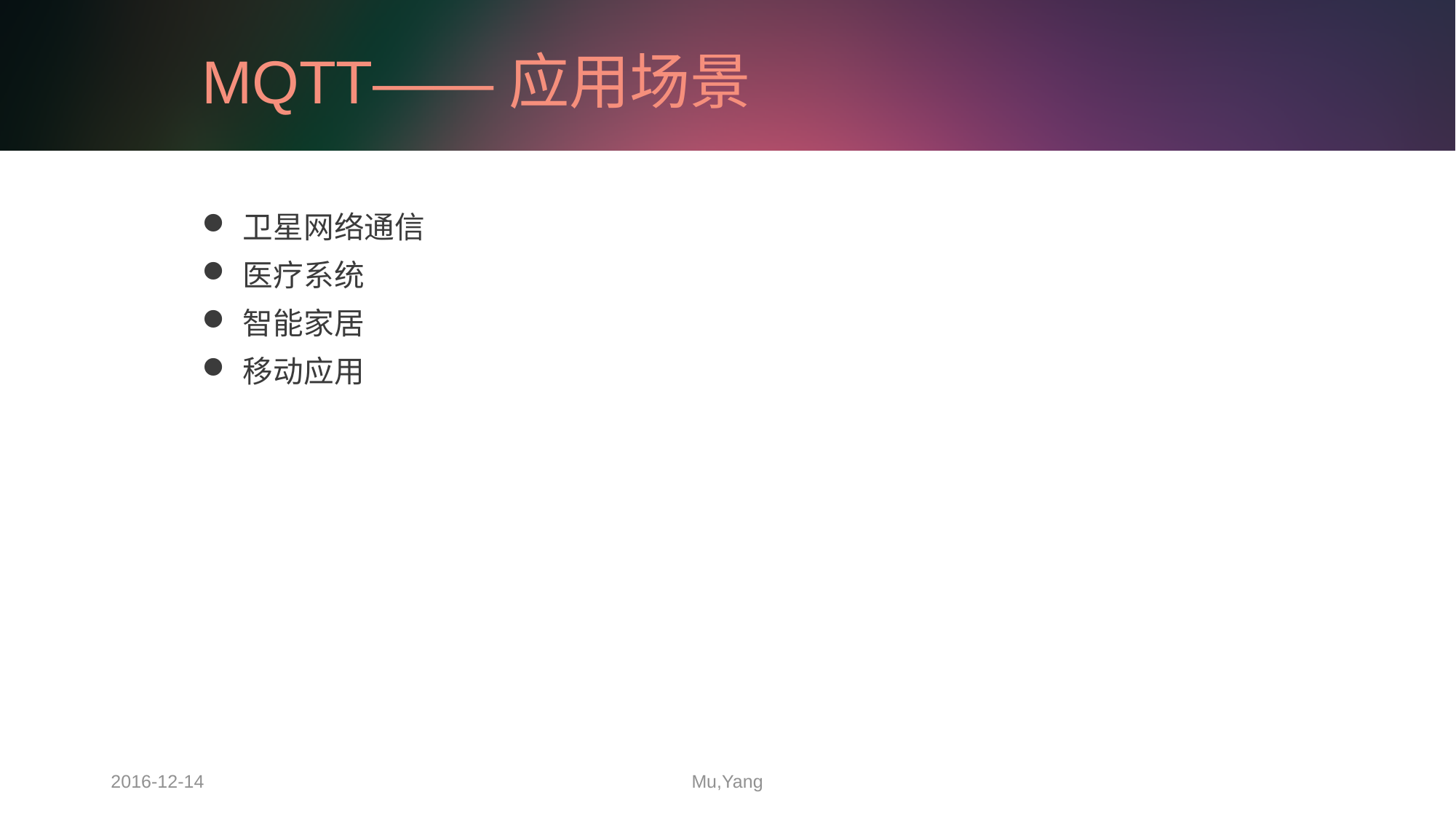

# MQTT——应用场景
卫星网络通信
医疗系统
智能家居
移动应用
2016-12-14
Mu,Yang
5